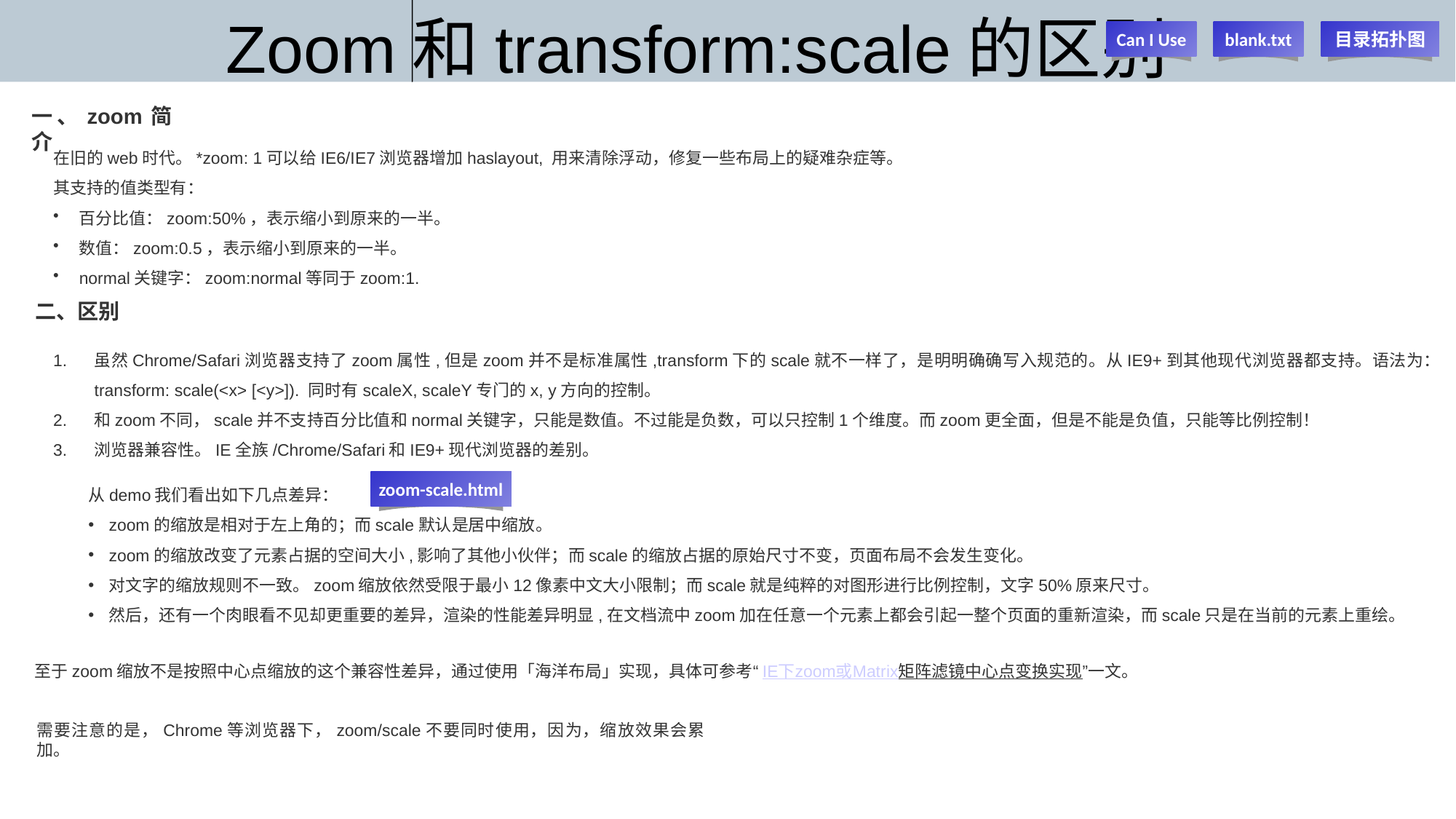

# Zoom和transform:scale的区别
Can I Use

blank.txt

目录拓扑图

一、zoom简介
在旧的web时代。*zoom: 1可以给IE6/IE7浏览器增加haslayout, 用来清除浮动，修复一些布局上的疑难杂症等。
其支持的值类型有：
百分比值：zoom:50%，表示缩小到原来的一半。
数值：zoom:0.5，表示缩小到原来的一半。
normal关键字：zoom:normal等同于zoom:1.
二、区别
虽然Chrome/Safari浏览器支持了zoom属性,但是zoom并不是标准属性,transform下的scale就不一样了，是明明确确写入规范的。从IE9+到其他现代浏览器都支持。语法为：transform: scale(<x> [<y>]). 同时有scaleX, scaleY专门的x, y方向的控制。
和zoom不同，scale并不支持百分比值和normal关键字，只能是数值。不过能是负数，可以只控制1个维度。而zoom更全面，但是不能是负值，只能等比例控制！
浏览器兼容性。IE全族/Chrome/Safari和IE9+现代浏览器的差别。
从demo我们看出如下几点差异：
zoom的缩放是相对于左上角的；而scale默认是居中缩放。
zoom的缩放改变了元素占据的空间大小,影响了其他小伙伴；而scale的缩放占据的原始尺寸不变，页面布局不会发生变化。
对文字的缩放规则不一致。zoom缩放依然受限于最小12像素中文大小限制；而scale就是纯粹的对图形进行比例控制，文字50%原来尺寸。
然后，还有一个肉眼看不见却更重要的差异，渲染的性能差异明显,在文档流中zoom加在任意一个元素上都会引起一整个页面的重新渲染，而scale只是在当前的元素上重绘。
zoom-scale.html

至于zoom缩放不是按照中心点缩放的这个兼容性差异，通过使用「海洋布局」实现，具体可参考“IE下zoom或Matrix矩阵滤镜中心点变换实现”一文。
需要注意的是，Chrome等浏览器下，zoom/scale不要同时使用，因为，缩放效果会累加。